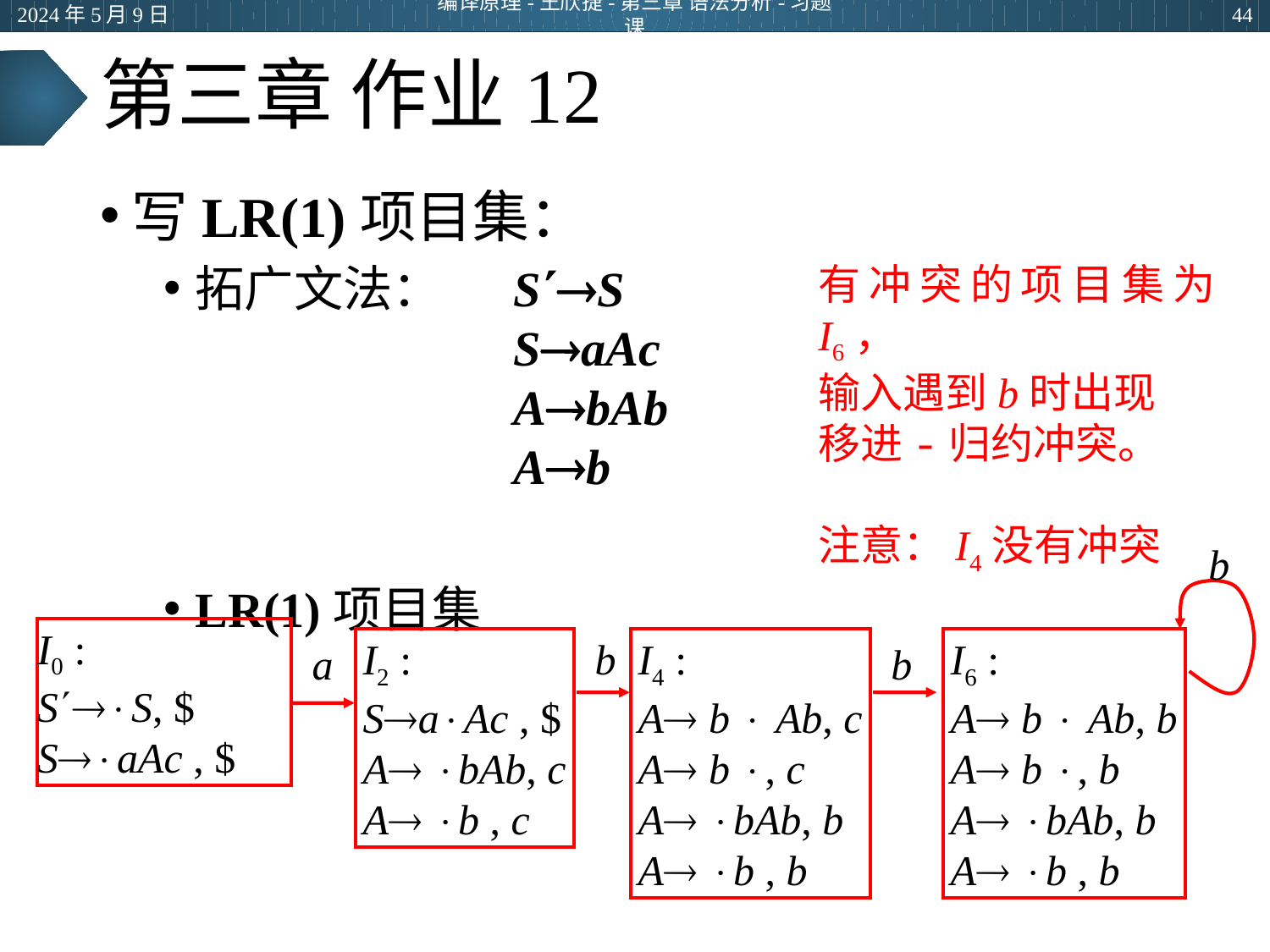

2024年5月9日
编译原理-王欣捷-第三章 语法分析-习题课
44
# 第三章 作业12
写LR(1)项目集：
拓广文法：

LR(1)项目集

S′→S
S→aAc
A→bAb
A→b
有冲突的项目集为I6，
输入遇到b时出现
移进-归约冲突。

注意：I4没有冲突
b

I0 :
S′→⋅S, $
S→⋅aAc , $
I2 :
S→a⋅Ac , $
A→ ⋅bAb, c
A→ ⋅b , c
b
I4 :
A→ b ⋅ Ab, c
A→ b ⋅, c
A→ ⋅bAb, b
A→ ⋅b , b
I6 :
A→ b ⋅ Ab, b
A→ b ⋅, b
A→ ⋅bAb, b
A→ ⋅b , b
a
b